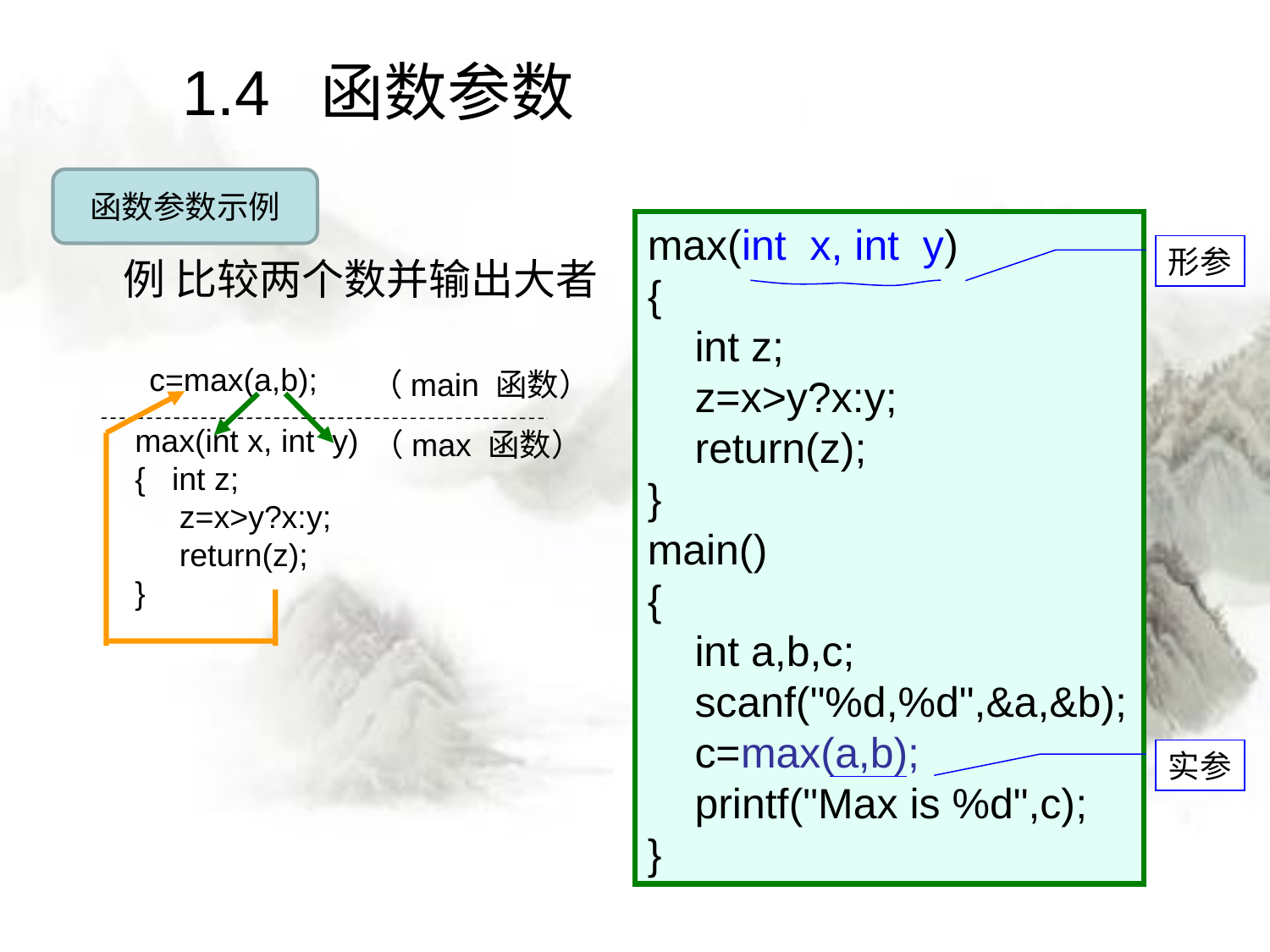

# 1.4  函数参数
函数参数示例
max(int  x, int  y)
{
    int z;
    z=x>y?x:y;
    return(z);
}
main()
{
    int a,b,c;
    scanf("%d,%d",&a,&b);
    c=max(a,b);
    printf("Max is %d",c);
}
形参

例 比较两个数并输出大者
c=max(a,b);
（main 函数）
max(int x, int  y)
{   int z;
     z=x>y?x:y;
     return(z);
}
（max 函数）

实参